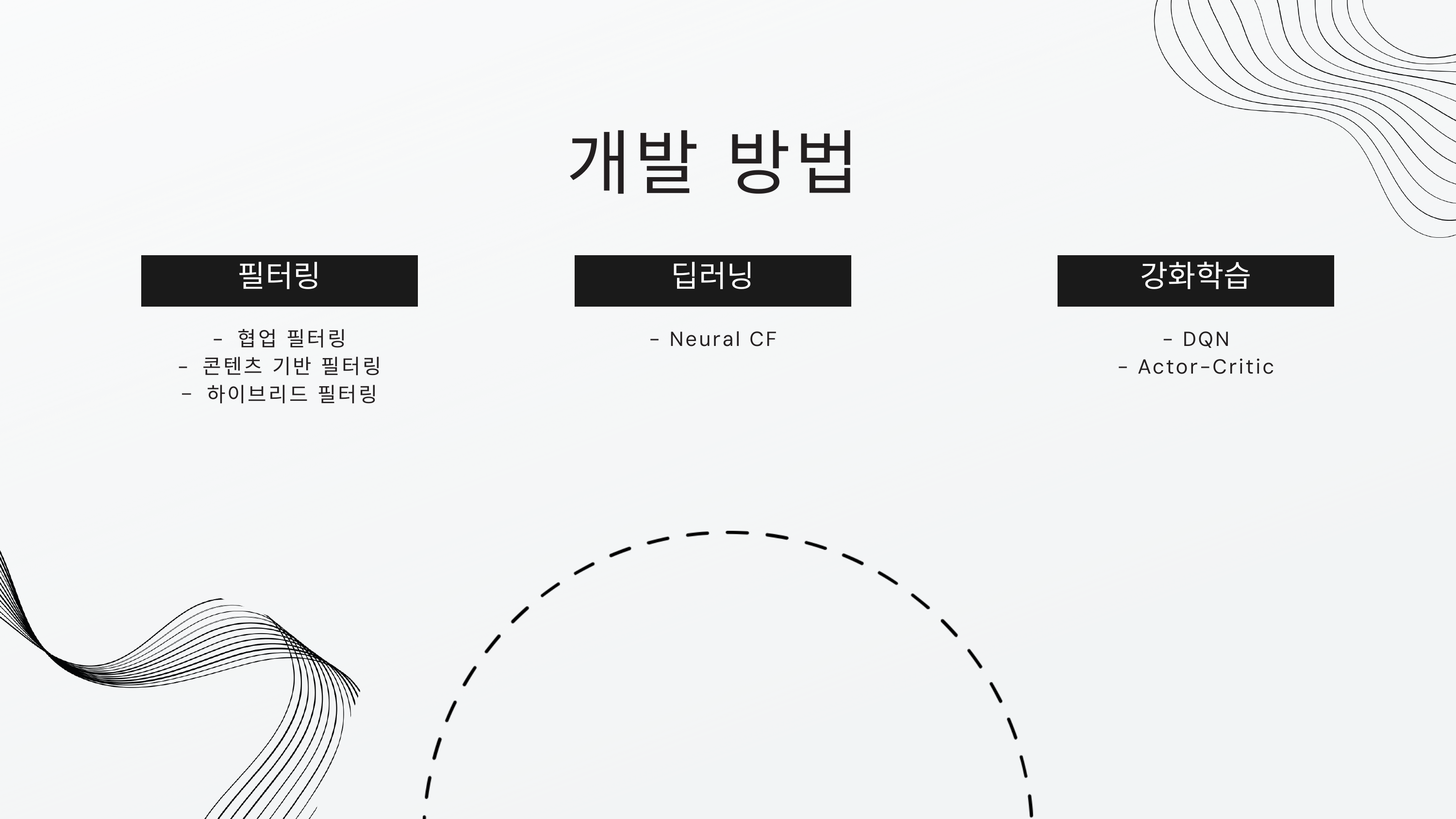

개발 방법

필터링

딥러닝

강화학습
- 협업 필터링
- 콘텐츠 기반 필터링
– 하이브리드 필터링
- DQN
- Actor-Critic
- Neural CF